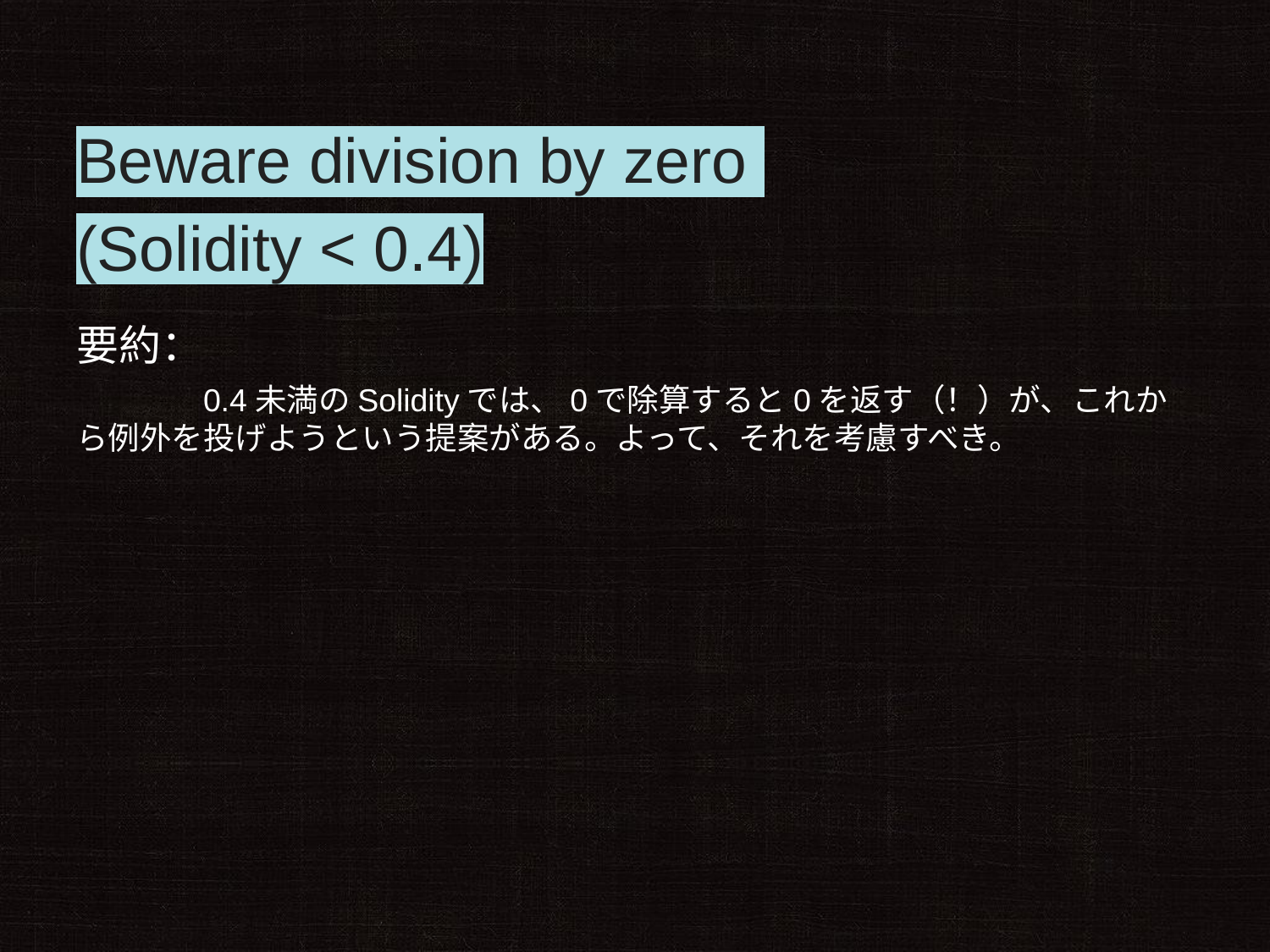

# Beware division by zero
(Solidity < 0.4)
要約：
	0.4未満のSolidityでは、0で除算すると0を返す（！）が、これから例外を投げようという提案がある。よって、それを考慮すべき。